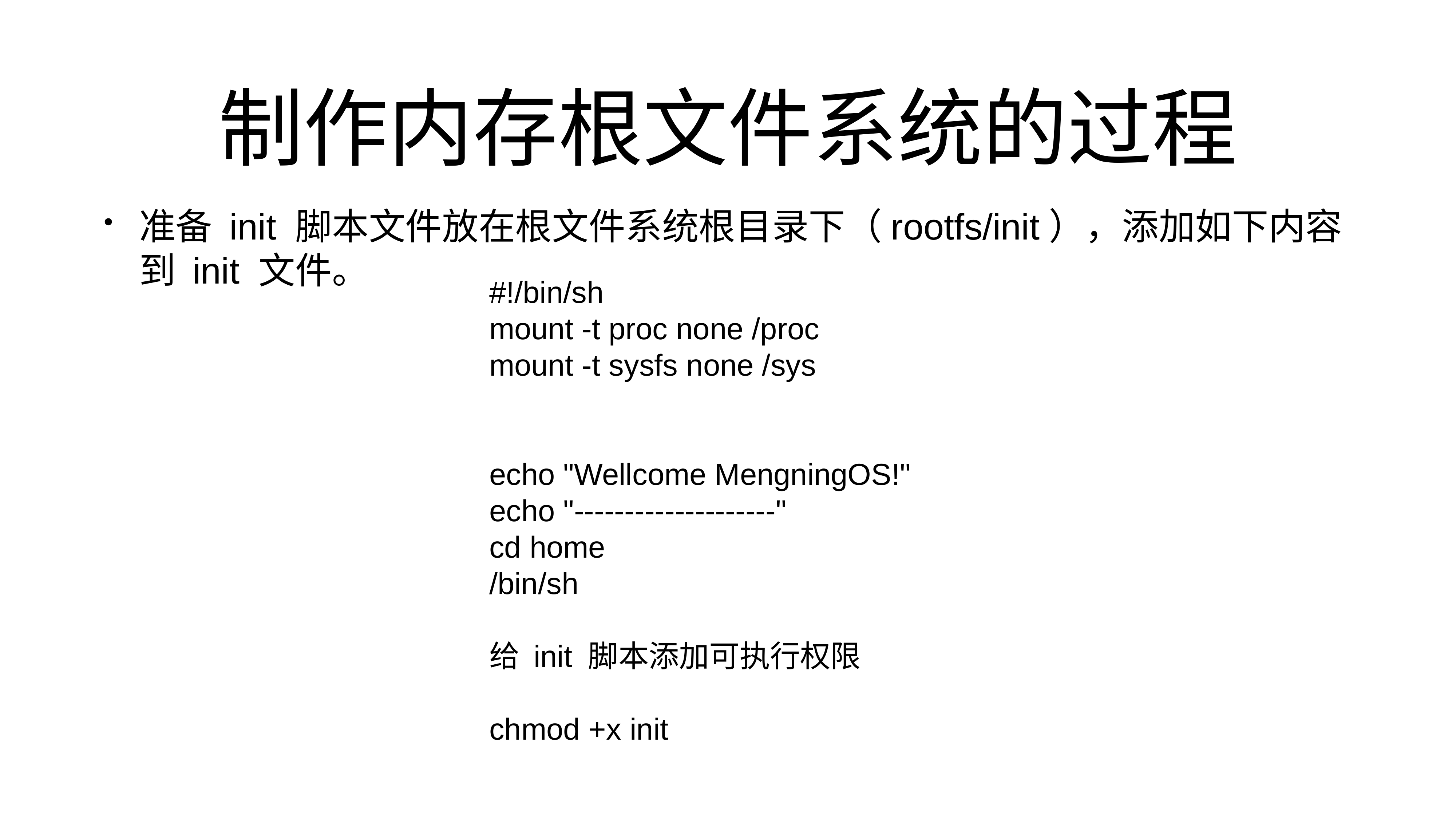

# 制作内存根文件系统的过程
准备 init 脚本文件放在根文件系统根目录下（rootfs/init），添加如下内容到 init 文件。
#!/bin/sh
mount -t proc none /proc
mount -t sysfs none /sys

echo "Wellcome MengningOS!"
echo "--------------------"
cd home
/bin/sh

给 init 脚本添加可执行权限

chmod +x init